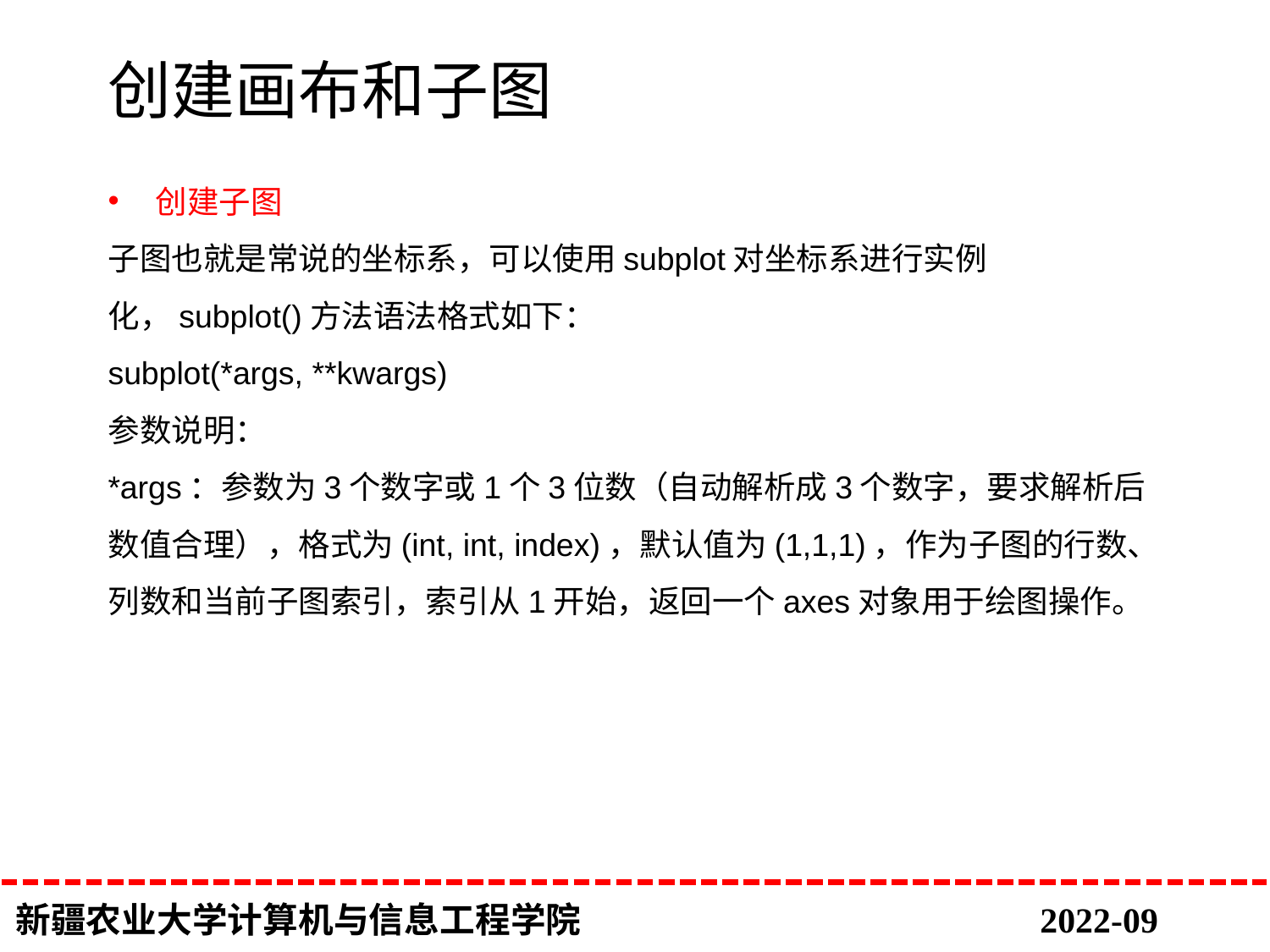

# 创建画布和子图
创建子图
子图也就是常说的坐标系，可以使用subplot对坐标系进行实例化，subplot()方法语法格式如下：
subplot(*args, **kwargs)
参数说明：
*args：参数为3个数字或1个3位数（自动解析成3个数字，要求解析后数值合理），格式为(int, int, index)，默认值为(1,1,1)，作为子图的行数、列数和当前子图索引，索引从1开始，返回一个axes对象用于绘图操作。